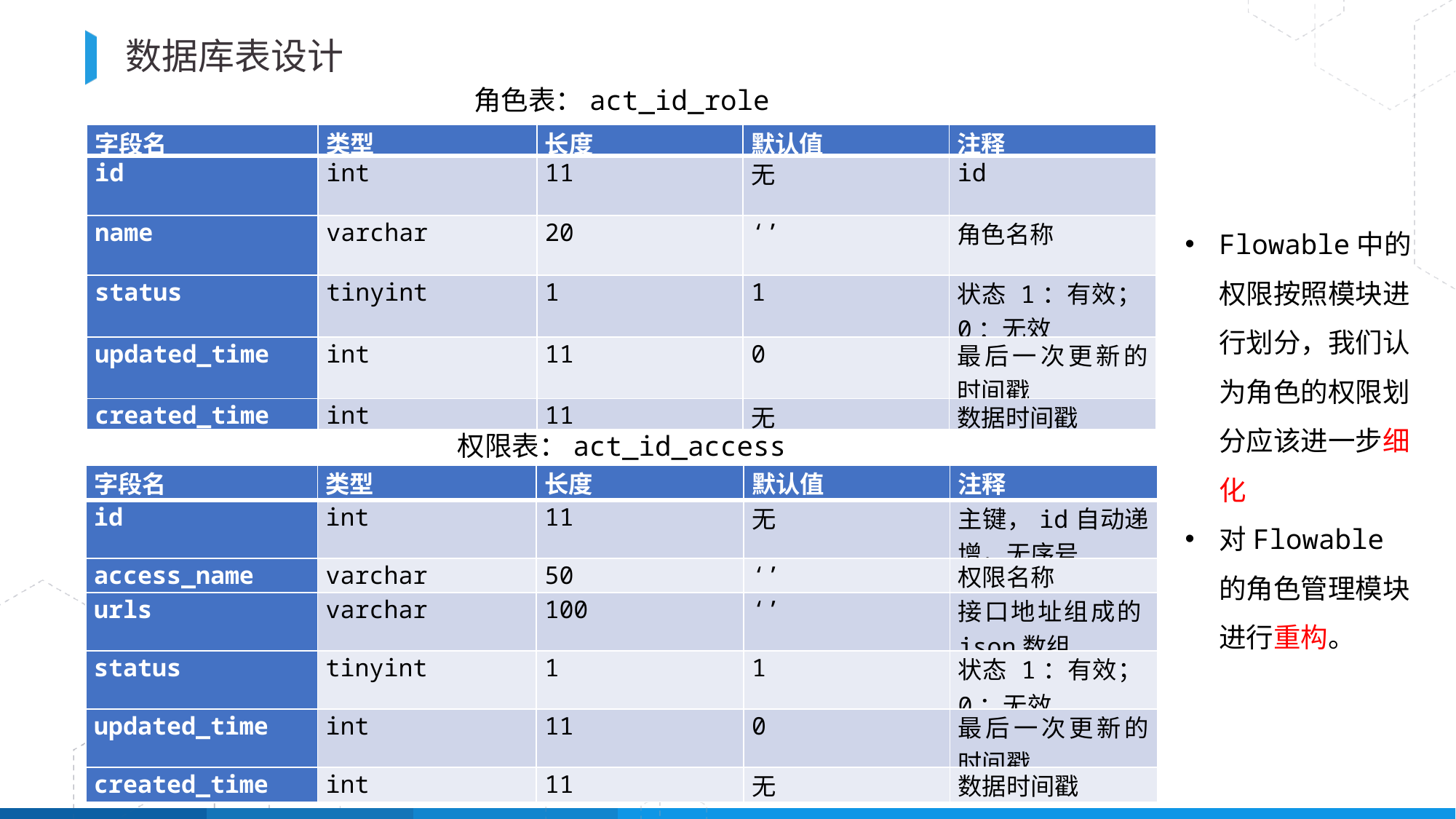

# 数据库表设计
角色表：act_id_role
| 字段名 | 类型 | 长度 | 默认值 | 注释 |
| --- | --- | --- | --- | --- |
| id | int | 11 | 无 | id |
| name | varchar | 20 | ‘’ | 角色名称 |
| status | tinyint | 1 | 1 | 状态 1：有效；0：无效 |
| updated\_time | int | 11 | 0 | 最后一次更新的时间戳 |
| created\_time | int | 11 | 无 | 数据时间戳 |
Flowable中的权限按照模块进行划分，我们认为角色的权限划分应该进一步细化
对Flowable的角色管理模块进行重构。
权限表：act_id_access
| 字段名 | 类型 | 长度 | 默认值 | 注释 |
| --- | --- | --- | --- | --- |
| id | int | 11 | 无 | 主键，id自动递增，无序号 |
| access\_name | varchar | 50 | ‘’ | 权限名称 |
| urls | varchar | 100 | ‘’ | 接口地址组成的json数组 |
| status | tinyint | 1 | 1 | 状态 1：有效；0：无效 |
| updated\_time | int | 11 | 0 | 最后一次更新的时间戳 |
| created\_time | int | 11 | 无 | 数据时间戳 |